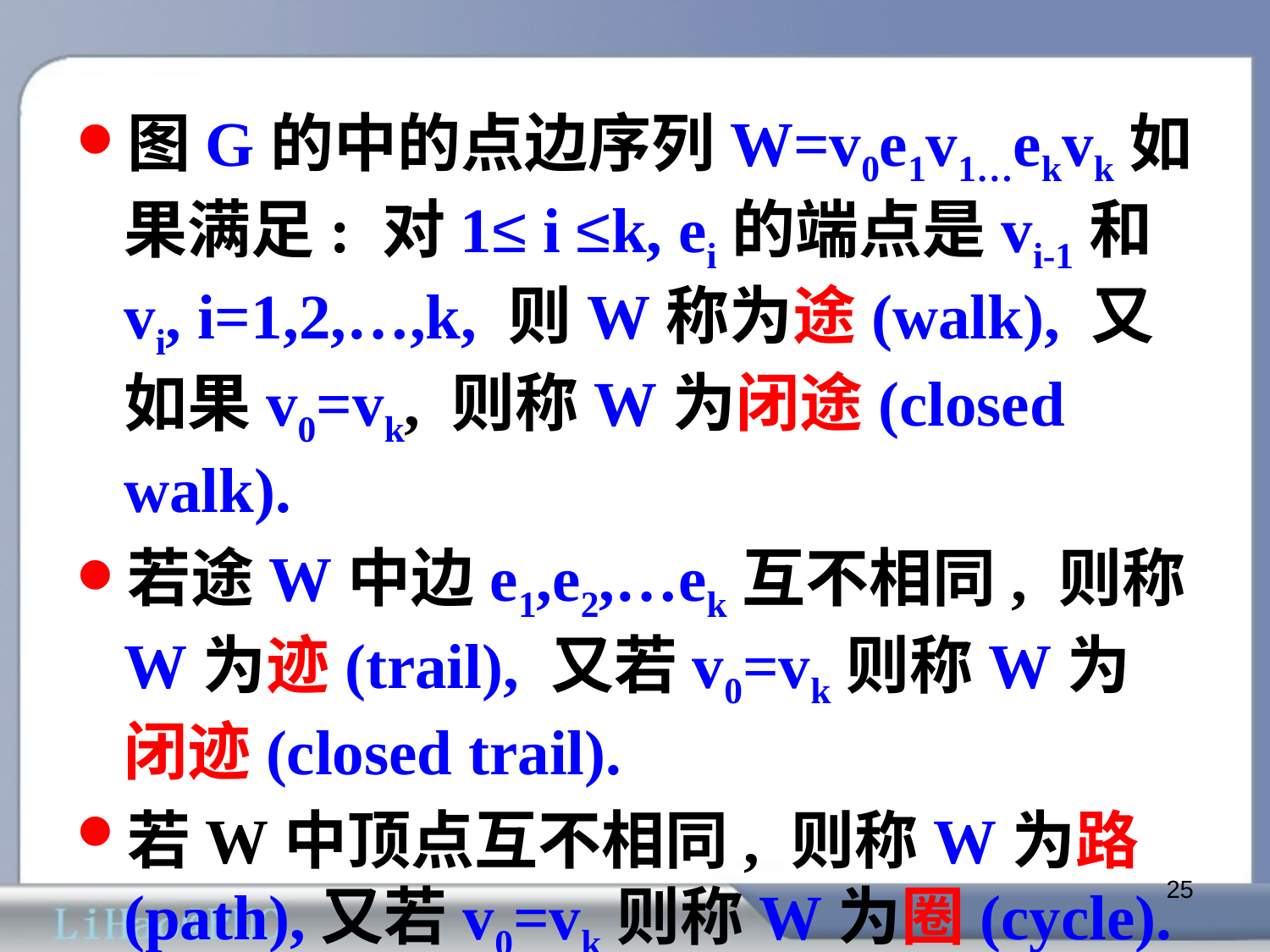

图G的中的点边序列W=v0e1v1…ekvk如果满足: 对1≤ i ≤k, ei的端点是vi-1和vi, i=1,2,…,k, 则W称为途(walk), 又如果v0=vk, 则称W为闭途(closed walk).
若途W中边e1,e2,…ek互不相同, 则称W为迹(trail), 又若v0=vk则称W为闭迹(closed trail).
若W中顶点互不相同, 则称W为路(path),又若v0=vk则称W为圈(cycle).
25